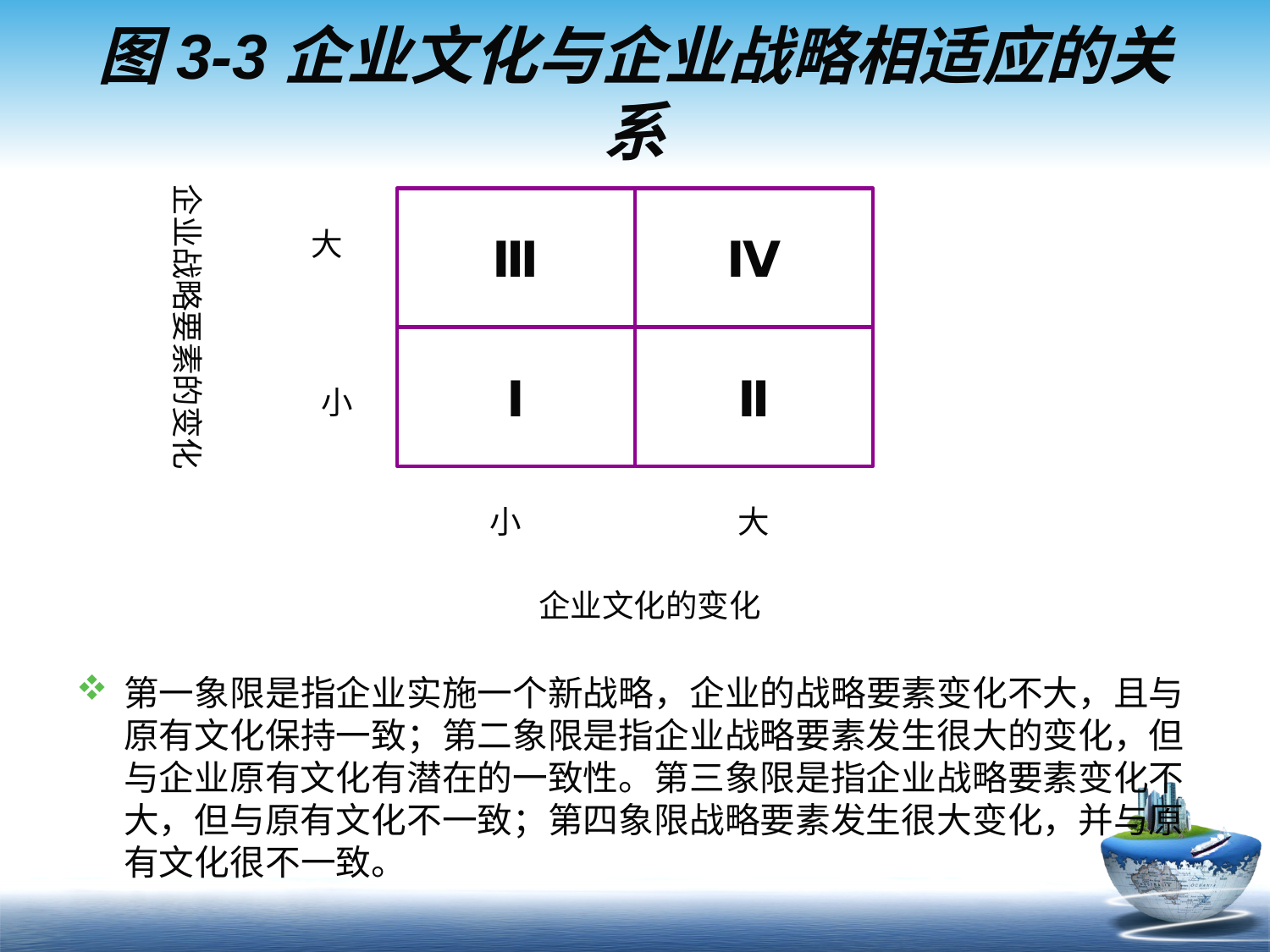

# 图3-3企业文化与企业战略相适应的关系
企业战略要素的变化
Ⅲ
Ⅳ
大
Ⅰ
Ⅱ
小
小
大
企业文化的变化
第一象限是指企业实施一个新战略，企业的战略要素变化不大，且与原有文化保持一致；第二象限是指企业战略要素发生很大的变化，但与企业原有文化有潜在的一致性。第三象限是指企业战略要素变化不大，但与原有文化不一致；第四象限战略要素发生很大变化，并与原有文化很不一致。